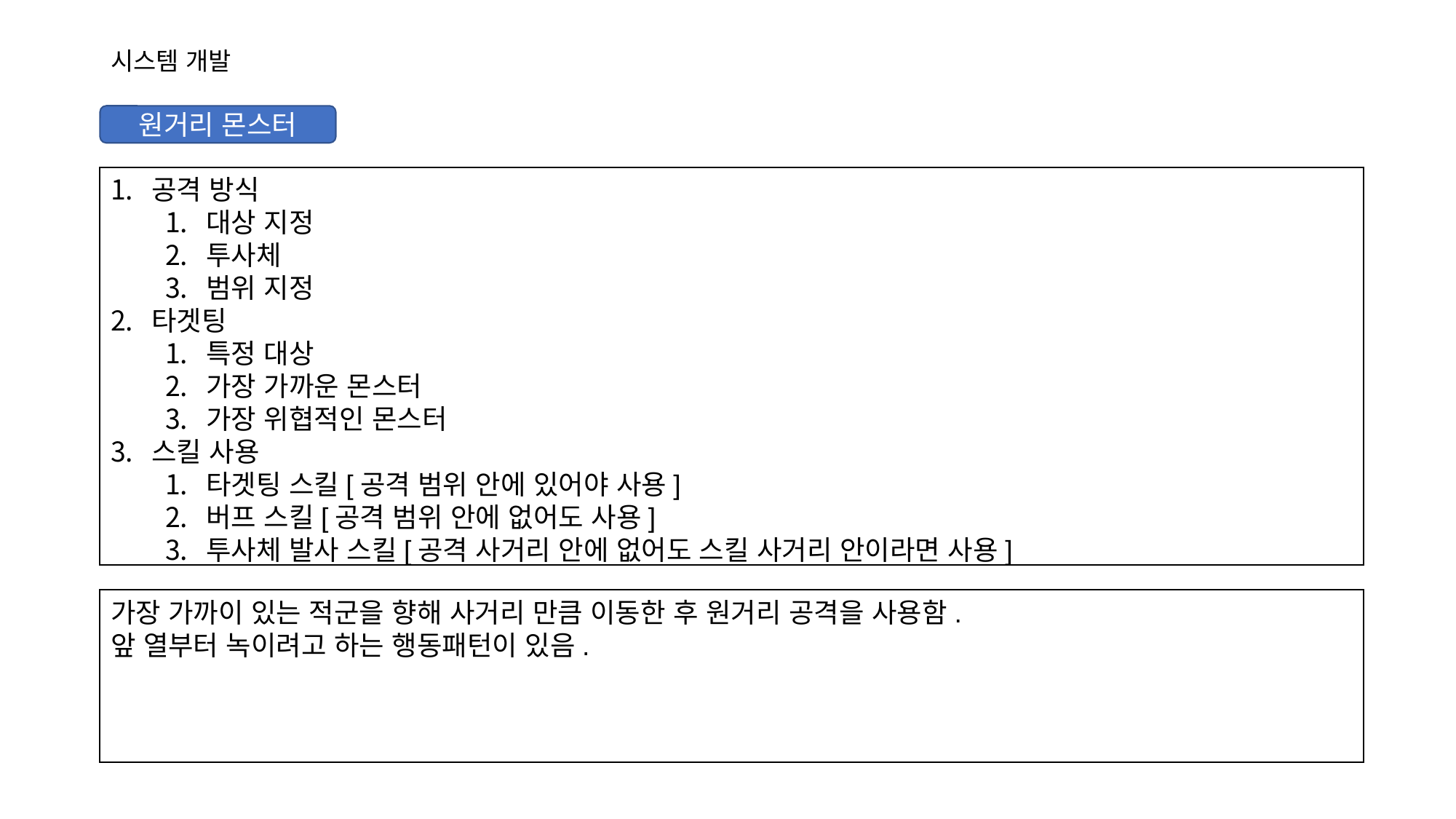

# 시스템 개발
원거리 몬스터
공격 방식
대상 지정
투사체
범위 지정
타겟팅
특정 대상
가장 가까운 몬스터
가장 위협적인 몬스터
스킬 사용
타겟팅 스킬[공격 범위 안에 있어야 사용]
버프 스킬[공격 범위 안에 없어도 사용]
투사체 발사 스킬[공격 사거리 안에 없어도 스킬 사거리 안이라면 사용]

가장 가까이 있는 적군을 향해 사거리 만큼 이동한 후 원거리 공격을 사용함.
앞 열부터 녹이려고 하는 행동패턴이 있음.